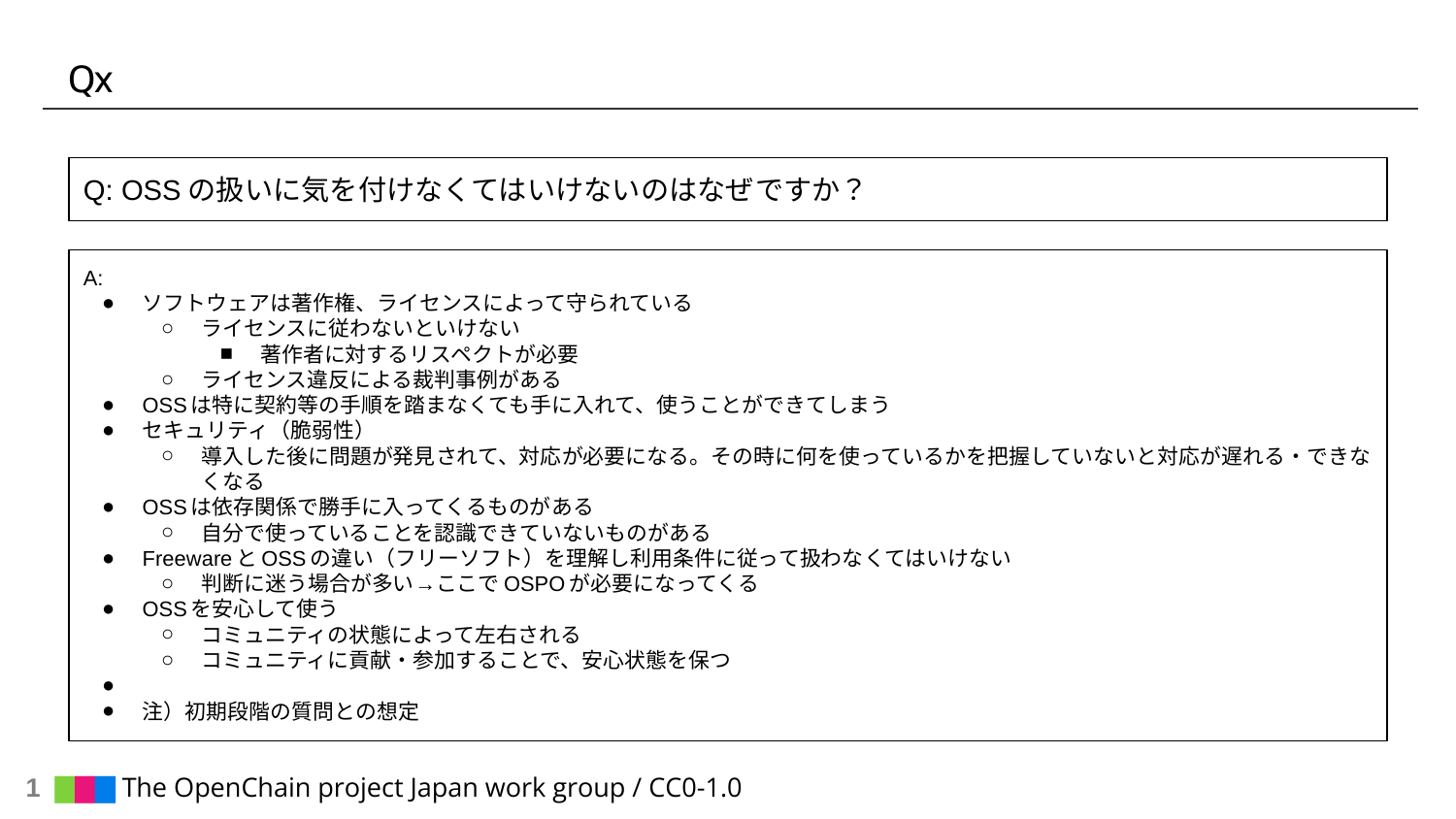

# Qx
Q: OSSの扱いに気を付けなくてはいけないのはなぜですか？
A:
ソフトウェアは著作権、ライセンスによって守られている
ライセンスに従わないといけない
著作者に対するリスペクトが必要
ライセンス違反による裁判事例がある
OSSは特に契約等の手順を踏まなくても手に入れて、使うことができてしまう
セキュリティ（脆弱性）
導入した後に問題が発見されて、対応が必要になる。その時に何を使っているかを把握していないと対応が遅れる・できなくなる
OSSは依存関係で勝手に入ってくるものがある
自分で使っていることを認識できていないものがある
FreewareとOSSの違い（フリーソフト）を理解し利用条件に従って扱わなくてはいけない
判断に迷う場合が多い→ここでOSPOが必要になってくる
OSSを安心して使う
コミュニティの状態によって左右される
コミュニティに貢献・参加することで、安心状態を保つ

注）初期段階の質問との想定